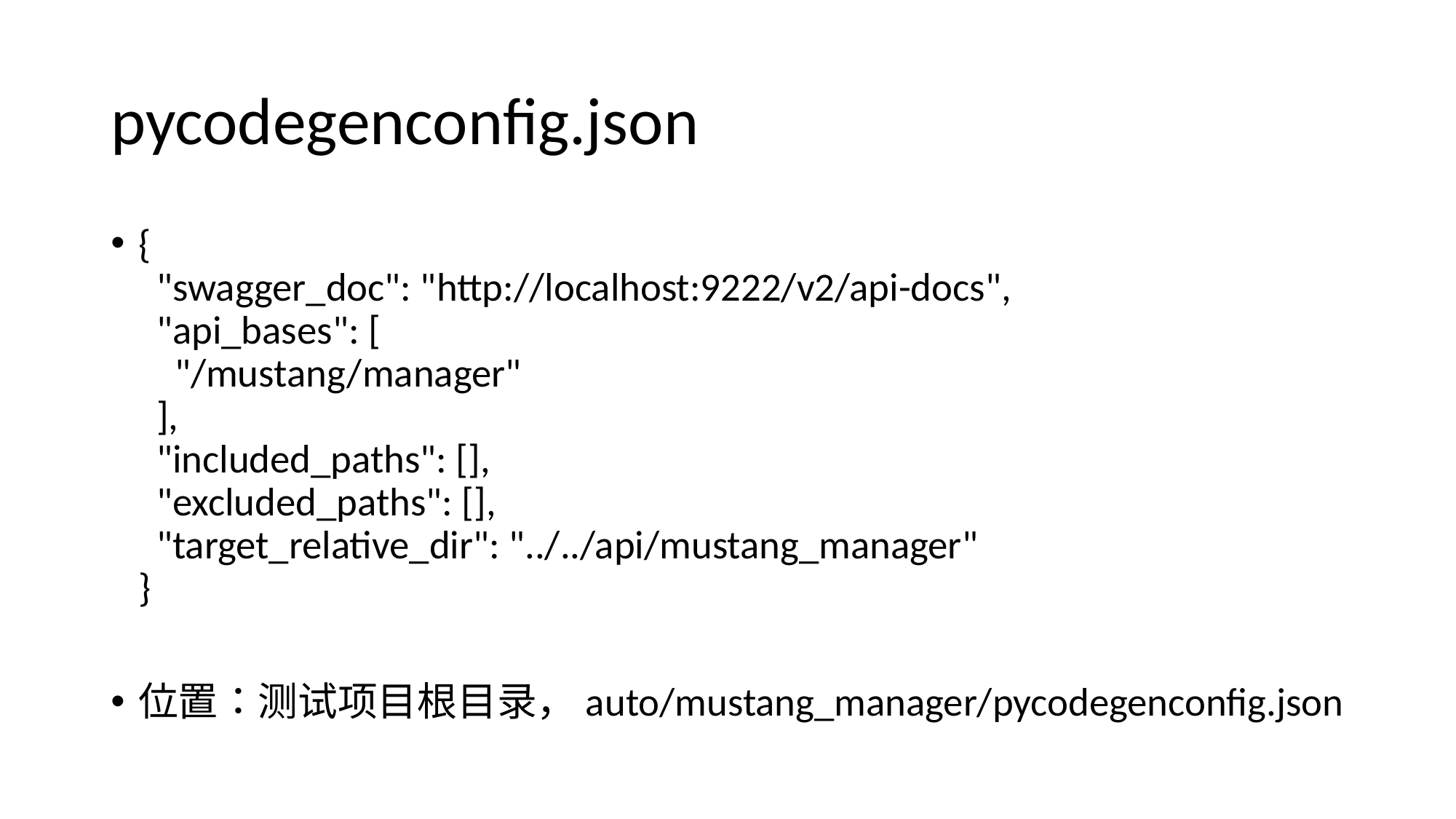

# pycodegenconfig.json
{
  "swagger_doc": "http://localhost:9222/v2/api-docs",
  "api_bases": [
    "/mustang/manager"
  ],
  "included_paths": [],
  "excluded_paths": [],
  "target_relative_dir": "../../api/mustang_manager"
}

位置：测试项目根目录，auto/mustang_manager/pycodegenconfig.json